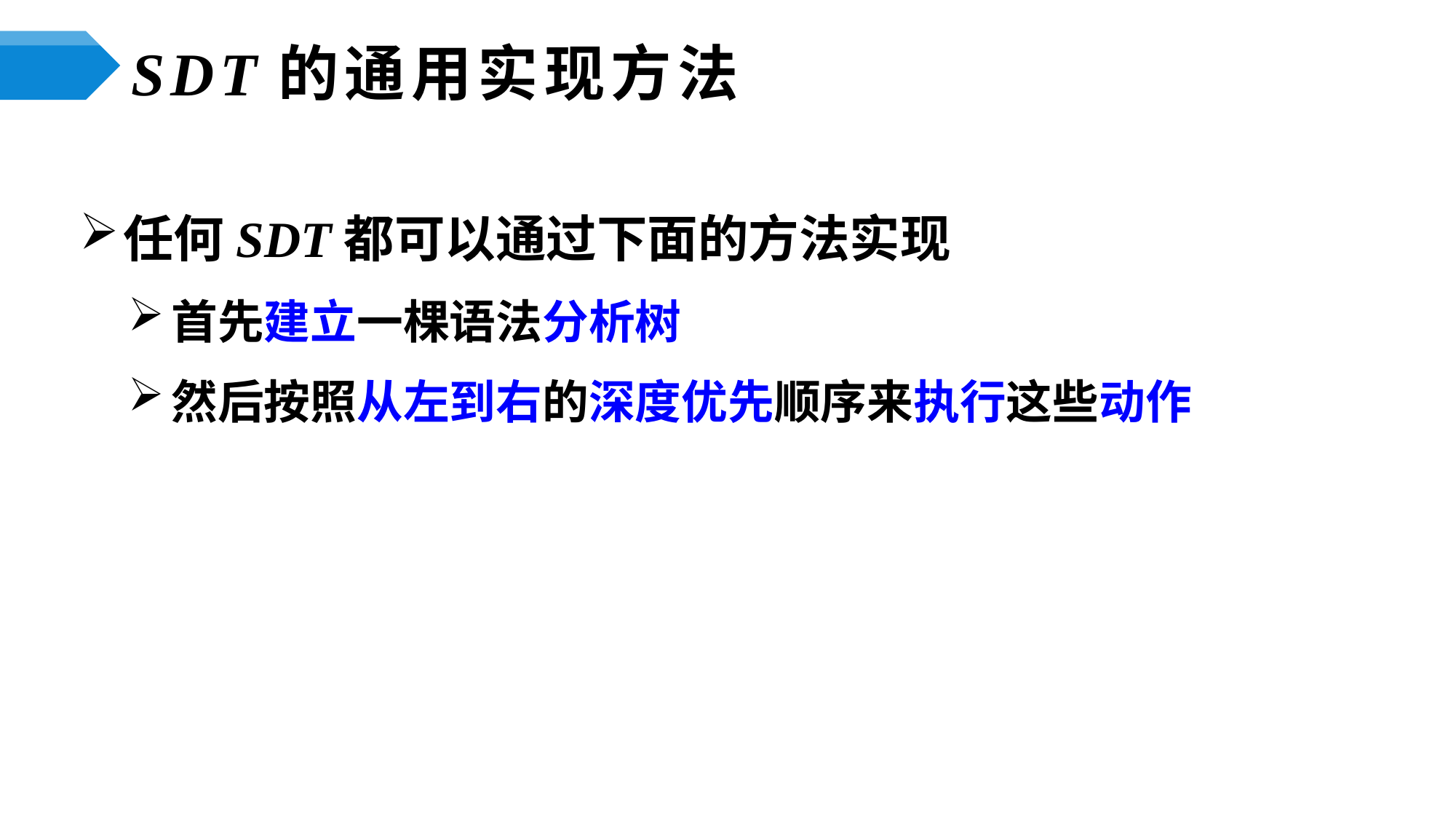

# SDT的通用实现方法
任何SDT都可以通过下面的方法实现
首先建立一棵语法分析树
然后按照从左到右的深度优先顺序来执行这些动作